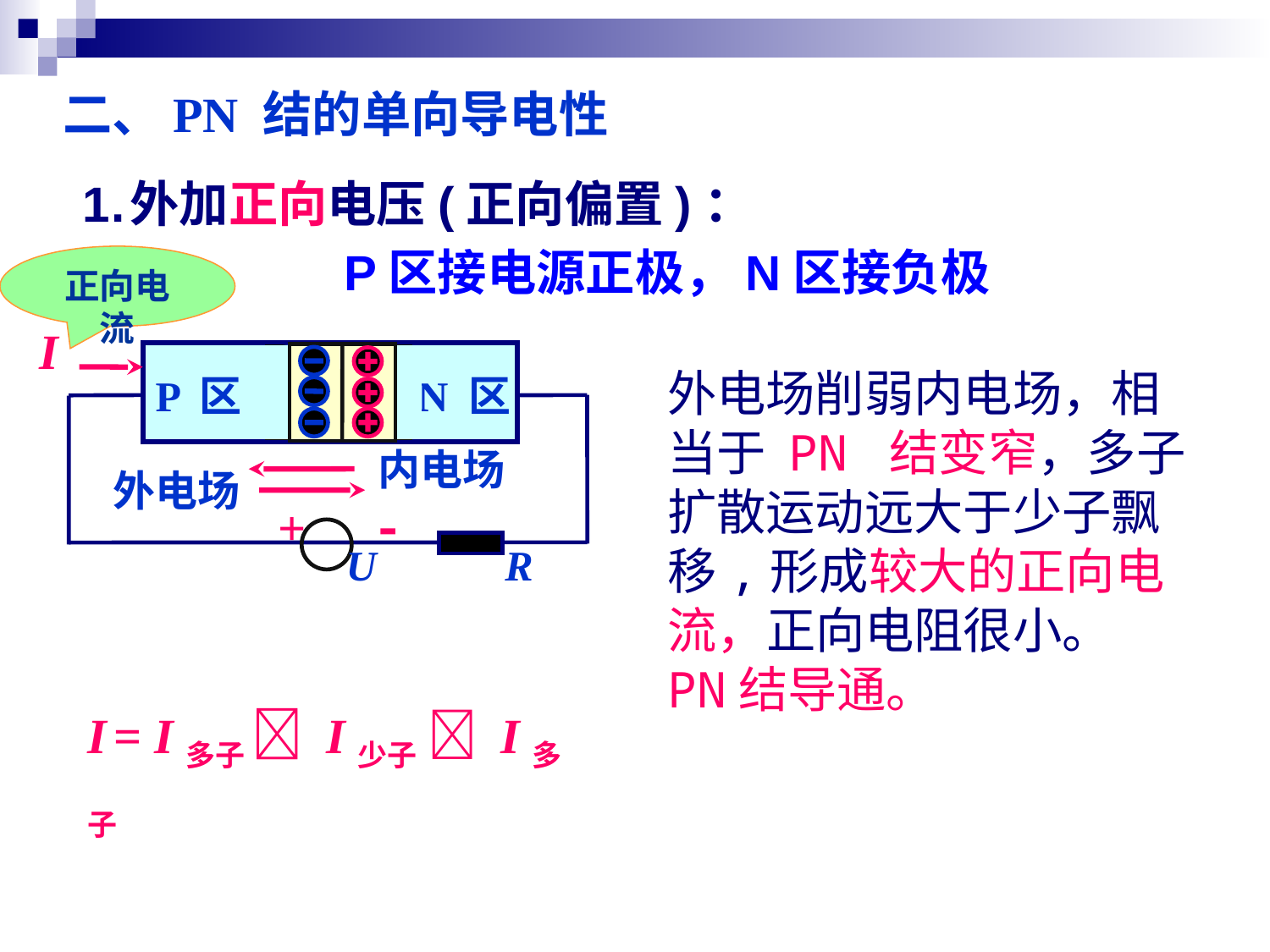

二、PN 结的单向导电性
外加正向电压(正向偏置)：
                   P区接电源正极，N区接负极
正向电流
I

P 区
N 区

外电场削弱内电场，相当于 PN 结变窄，多子扩散运动远大于少子飘移,形成较大的正向电流，正向电阻很小。
PN结导通。

+      −

U

R
内电场
外电场

I = I多子 − I少子 ≈ I多子

28